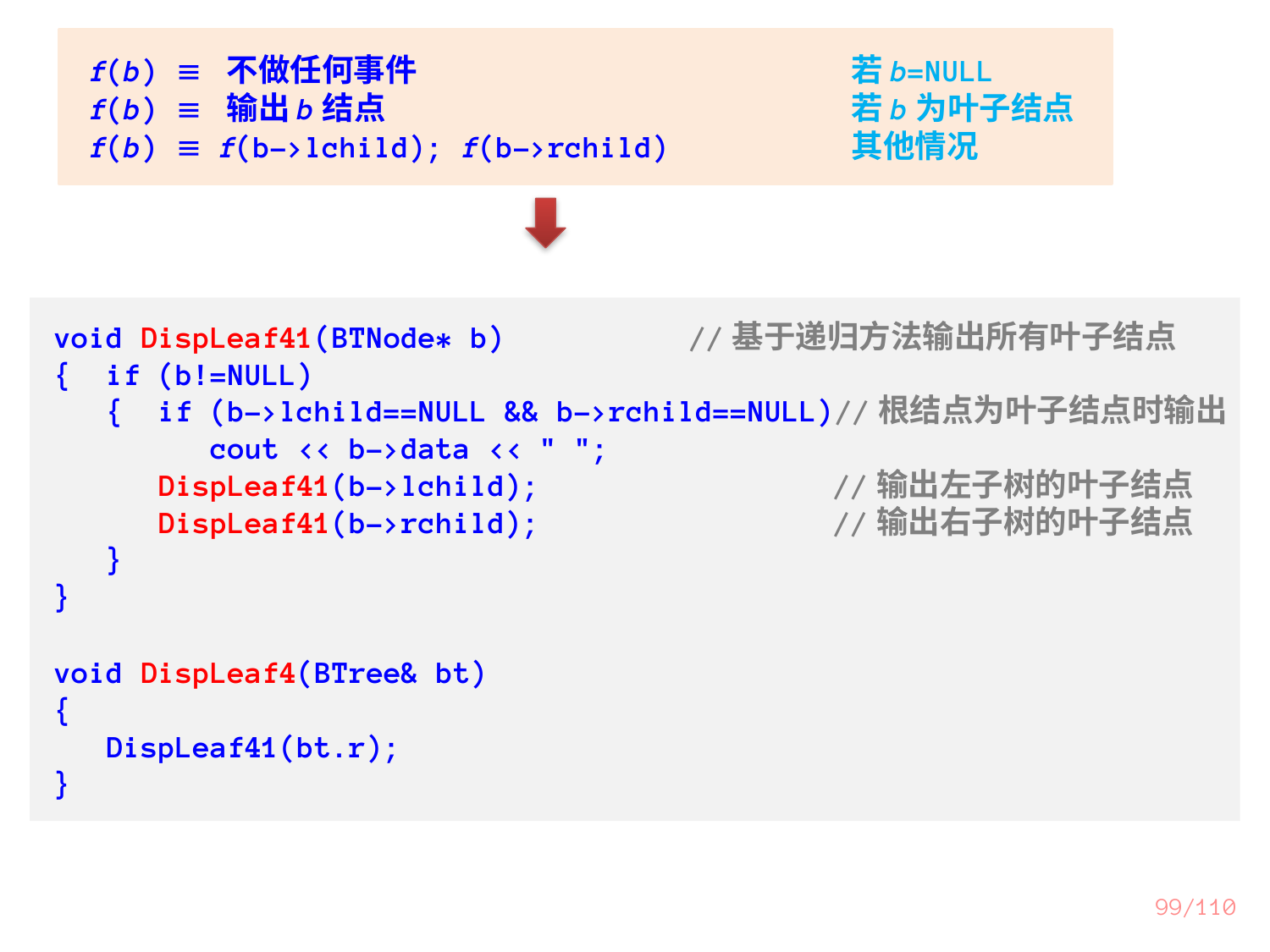

f(b) ≡ 不做任何事件				若b=NULL
f(b) ≡ 输出b结点				若b为叶子结点
f(b) ≡ f(b->lchild); f(b->rchild)		其他情况

void DispLeaf41(BTNode* b)		//基于递归方法输出所有叶子结点
{  if (b!=NULL)
   {  if (b->lchild==NULL && b->rchild==NULL)//根结点为叶子结点时输出
         cout << b->data << " ";
      DispLeaf41(b->lchild);			 //输出左子树的叶子结点
      DispLeaf41(b->rchild);			 //输出右子树的叶子结点
   }
}
void DispLeaf4(BTree& bt)
{
   DispLeaf41(bt.r);
}
99/110